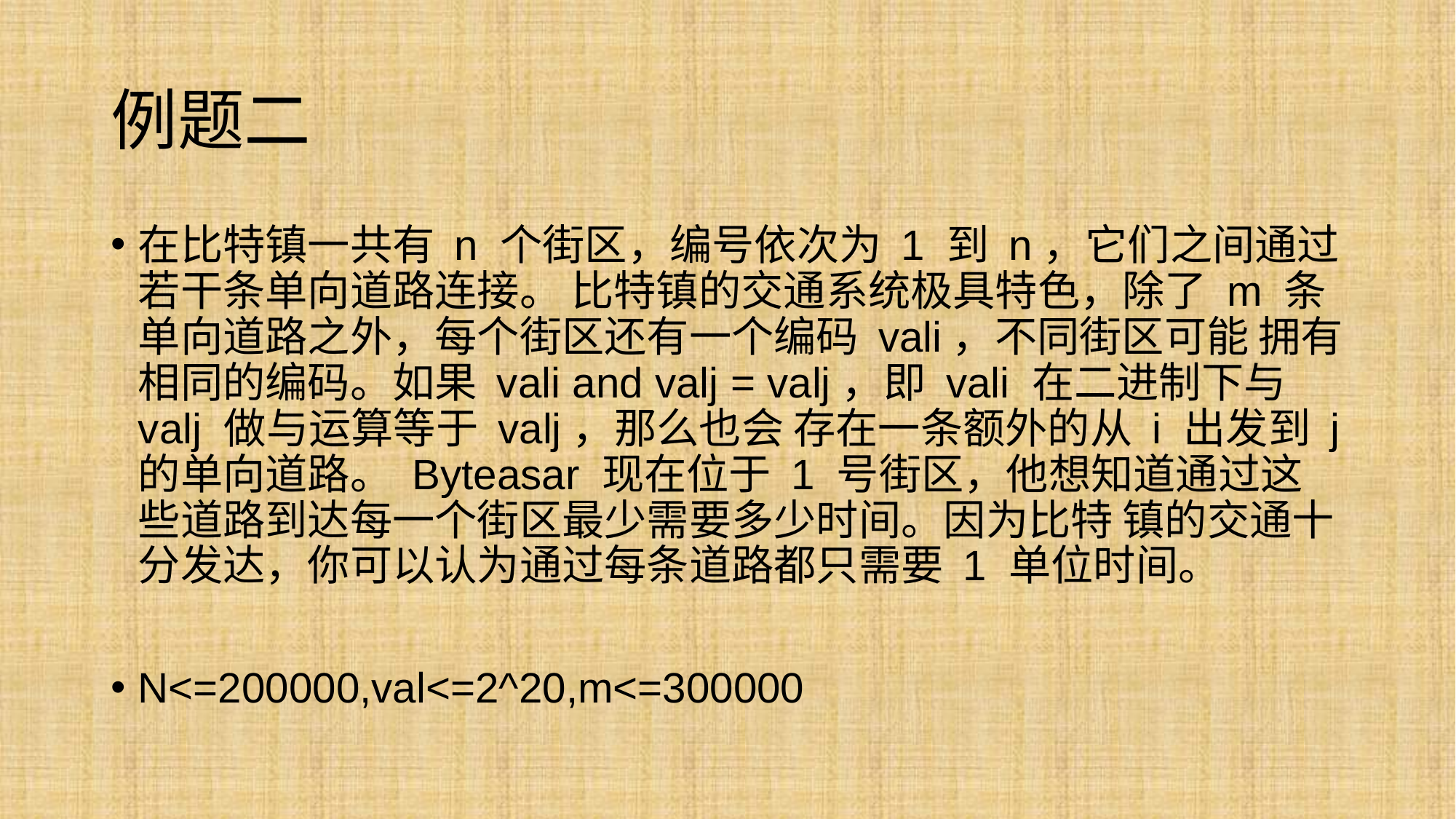

# 例题二
在比特镇一共有 n 个街区，编号依次为 1 到 n，它们之间通过若干条单向道路连接。 比特镇的交通系统极具特色，除了 m 条单向道路之外，每个街区还有一个编码 vali，不同街区可能 拥有相同的编码。如果 vali and valj = valj，即 vali 在二进制下与 valj 做与运算等于 valj，那么也会 存在一条额外的从 i 出发到 j 的单向道路。 Byteasar 现在位于 1 号街区，他想知道通过这些道路到达每一个街区最少需要多少时间。因为比特 镇的交通十分发达，你可以认为通过每条道路都只需要 1 单位时间。

N<=200000,val<=2^20,m<=300000